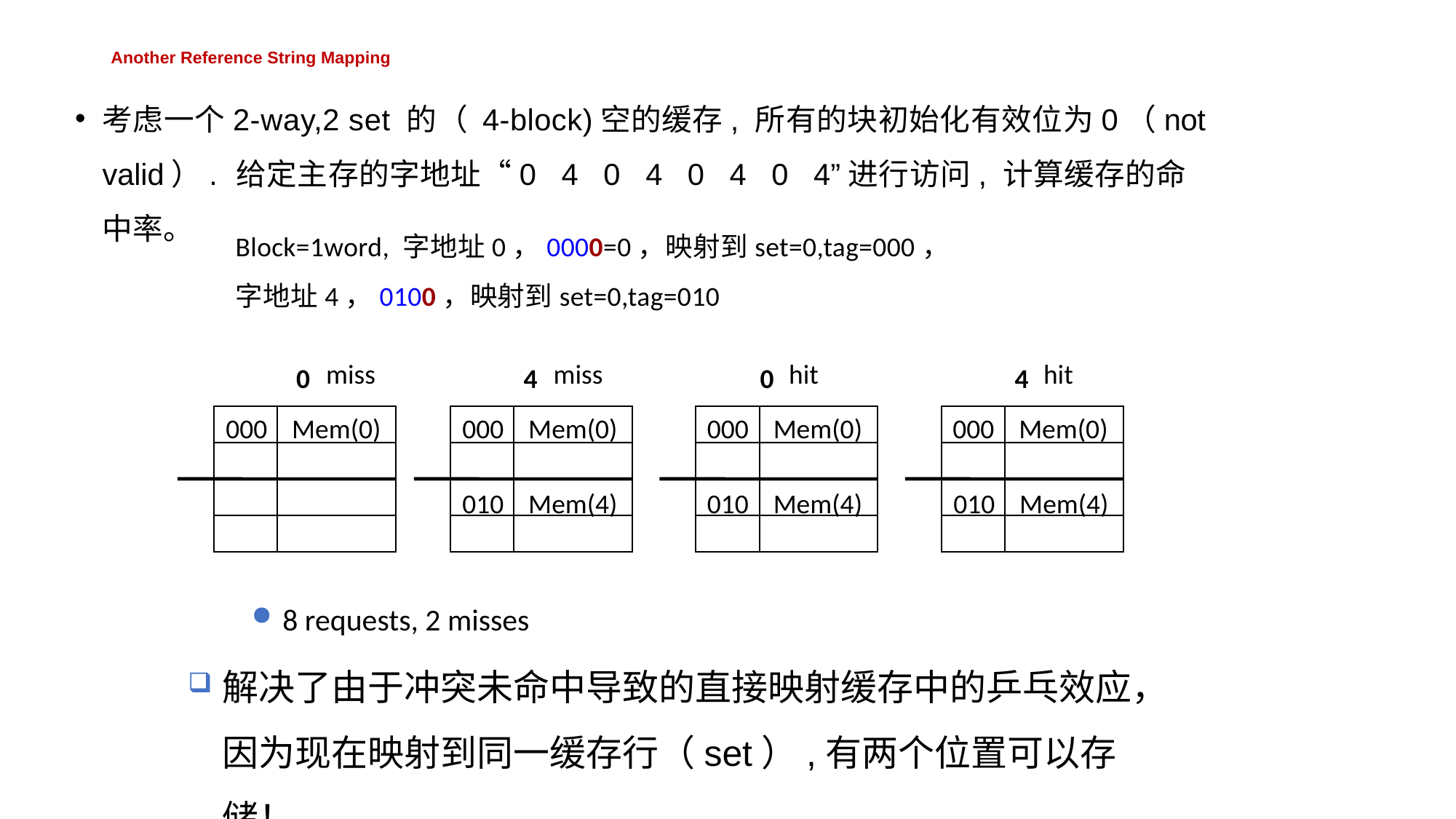

# Another Reference String Mapping
考虑一个2-way,2 set 的（ 4-block)空的缓存, 所有的块初始化有效位为0（not valid）. 给定主存的字地址“0   4   0   4   0   4   0   4”进行访问, 计算缓存的命中率。
Block=1word, 字地址0，0000=0，映射到set=0,tag=000，
字地址4，0100，映射到set=0,tag=010
miss
miss
hit
hit
0
4
0
4

000    Mem(0)
000    Mem(0)
000    Mem(0)
000    Mem(0)

010    Mem(4)
010    Mem(4)
010    Mem(4)

8 requests, 2 misses
解决了由于冲突未命中导致的直接映射缓存中的乒乓效应，因为现在映射到同一缓存行（set）,有两个位置可以存储！